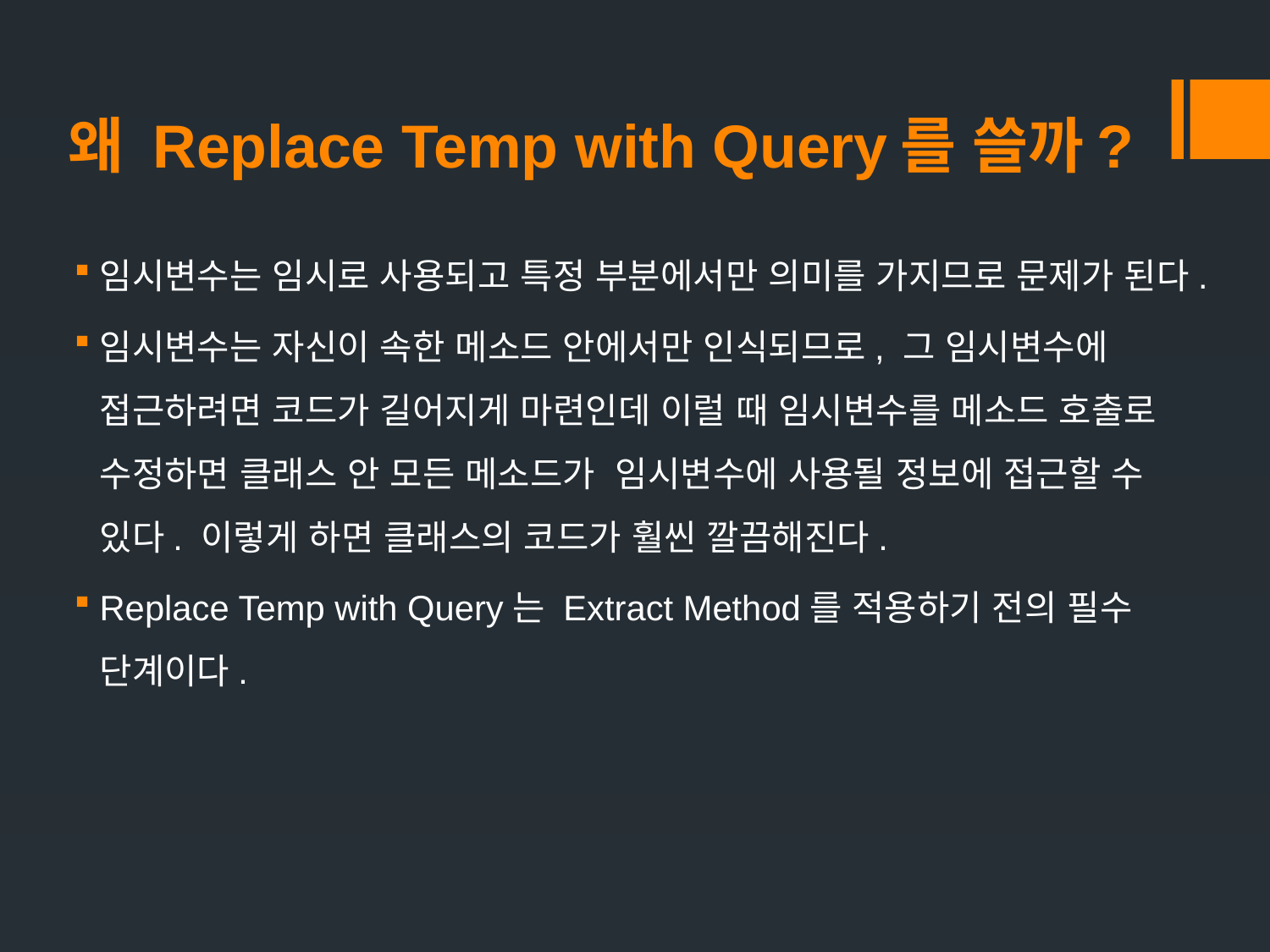

# 왜 Replace Temp with Query를 쓸까?
임시변수는 임시로 사용되고 특정 부분에서만 의미를 가지므로 문제가 된다.
임시변수는 자신이 속한 메소드 안에서만 인식되므로, 그 임시변수에 접근하려면 코드가 길어지게 마련인데 이럴 때 임시변수를 메소드 호출로 수정하면 클래스 안 모든 메소드가  임시변수에 사용될 정보에 접근할 수 있다. 이렇게 하면 클래스의 코드가 훨씬 깔끔해진다.
Replace Temp with Query는 Extract Method를 적용하기 전의 필수 단계이다.